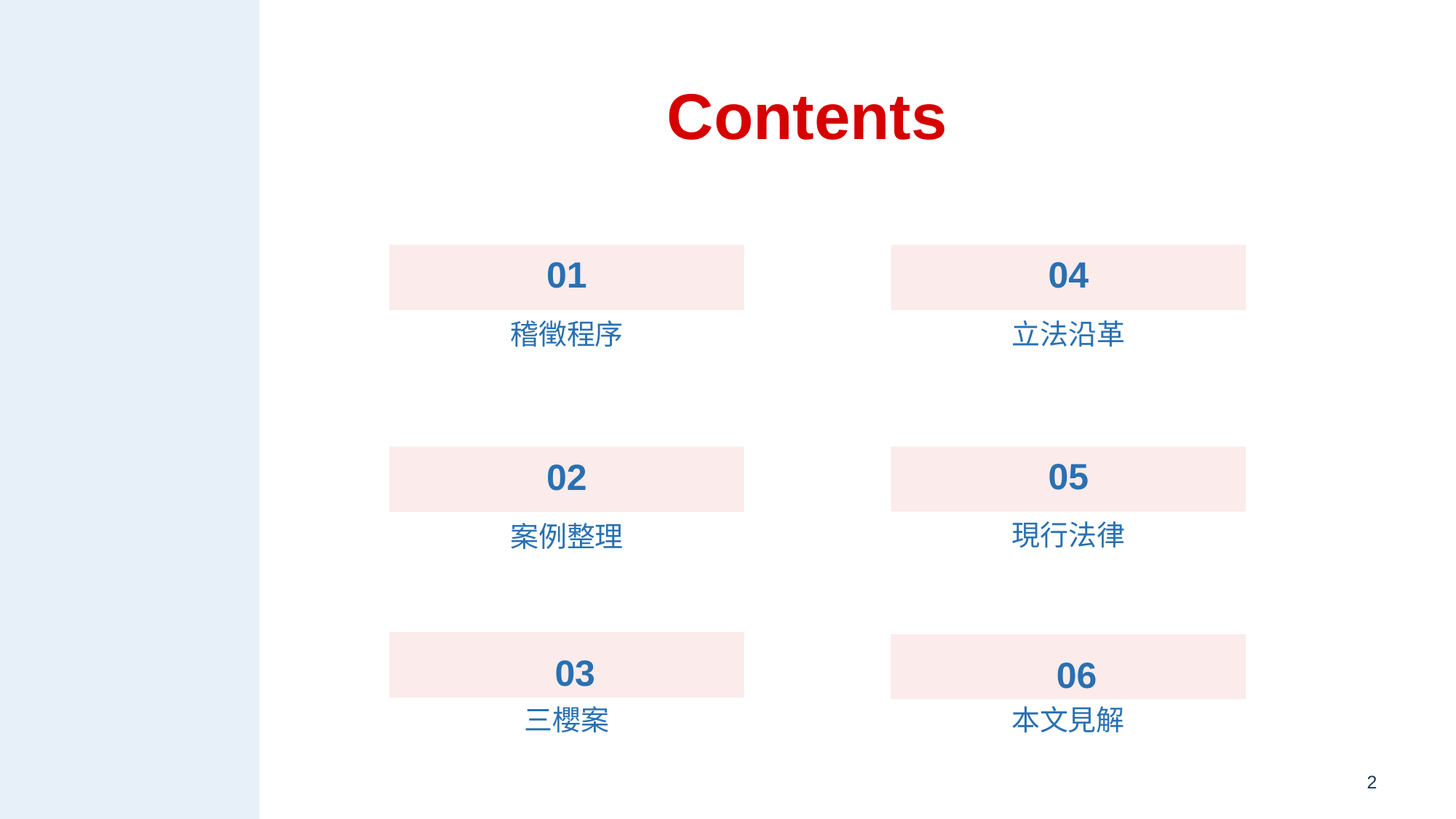

Contents
# 01
04
稽徵程序
立法沿革
02
05
現行法律
案例整理
03
06
三櫻案
本文見解